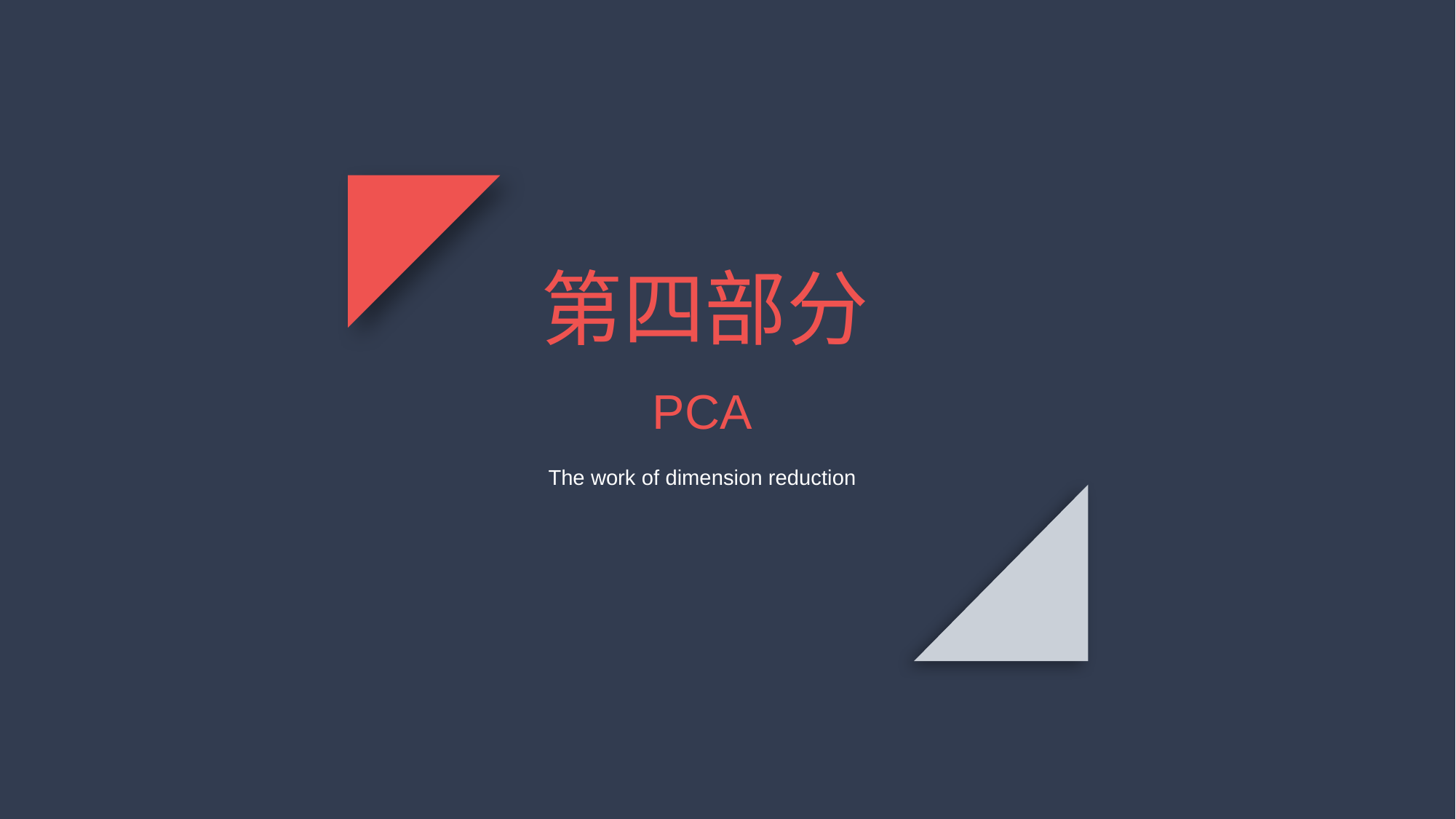

第四部分
PCA
The work of dimension reduction